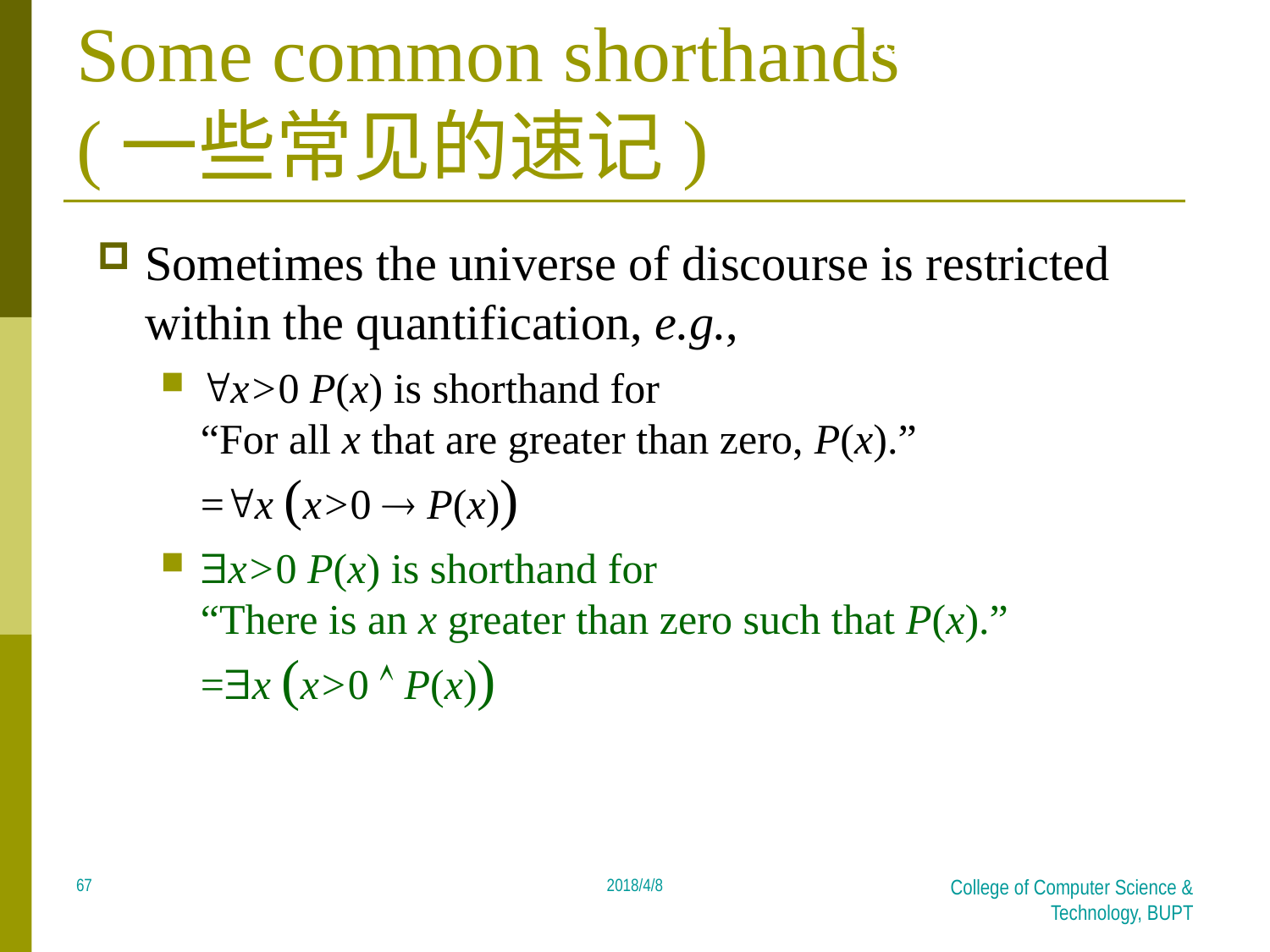

Topic #3 – Predicate Logic
# Some common shorthands (一些常见的速记)
Sometimes the universe of discourse is restricted within the quantification, e.g.,
∀x>0 P(x) is shorthand for
“For all x that are greater than zero, P(x).”
=∀x (x>0 → P(x))
∃x>0 P(x) is shorthand for
“There is an x greater than zero such that P(x).”
=∃x (x>0 ∧ P(x))
67
2018/4/8
College of Computer Science & Technology, BUPT